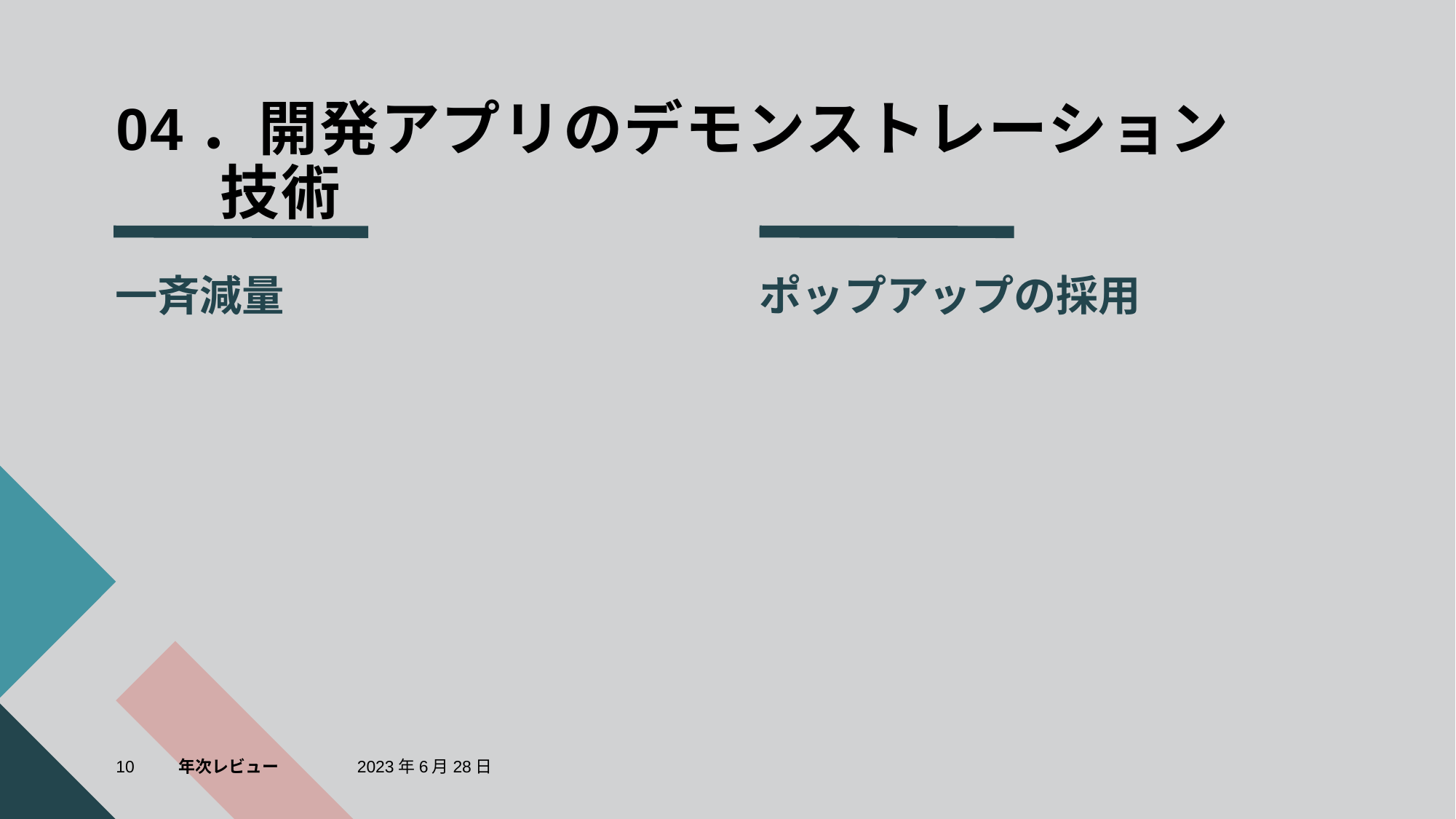

# 04．開発アプリのデモンストレーション 技術
一斉減量
ポップアップの採用

10
年次レビュー
2023年6月28日